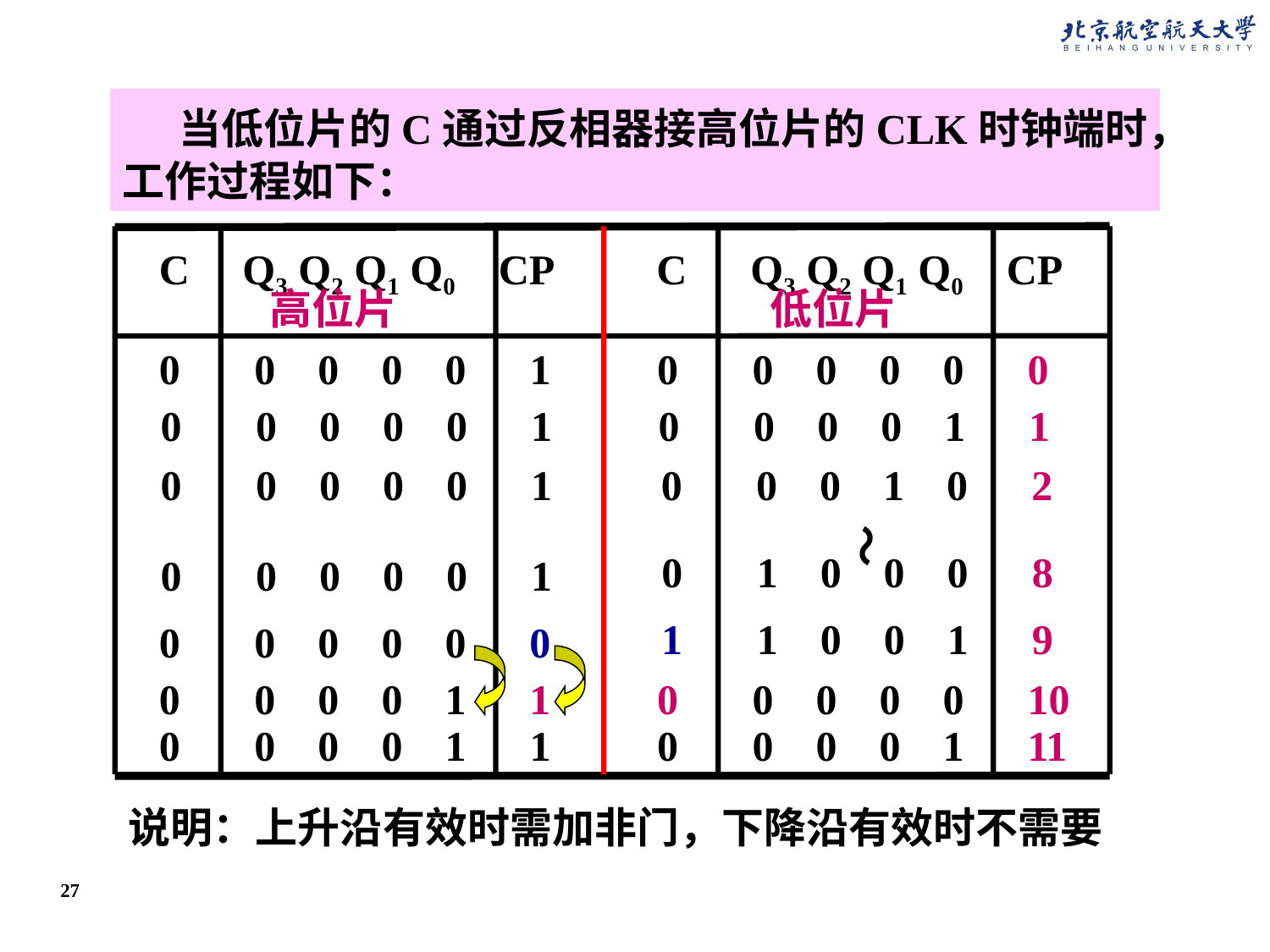

当低位片的C通过反相器接高位片的CLK时钟端时，工作过程如下：

  C     Q3 Q2 Q1 Q0       CP
  C      Q3 Q2 Q1 Q0       CP
高位片
低位片

   0       0    0    0    0      1
   0       0    0    0    0      0
   0       0    0    0    0      1
   0       0    0    0    1      1
   0       0    0    0    0      1
   0       0    0    1    0      2
～
～
  0       1    0    0    0      8
   0       0    0    0    0      1
   1       1    0    0    1      9
   0       0    0    0    0      0

   0       0    0    0    1      1
   0       0    0    0    0      10
   0       0    0    0    1      1
   0       0    0    0    1      11
说明：上升沿有效时需加非门，下降沿有效时不需要
27